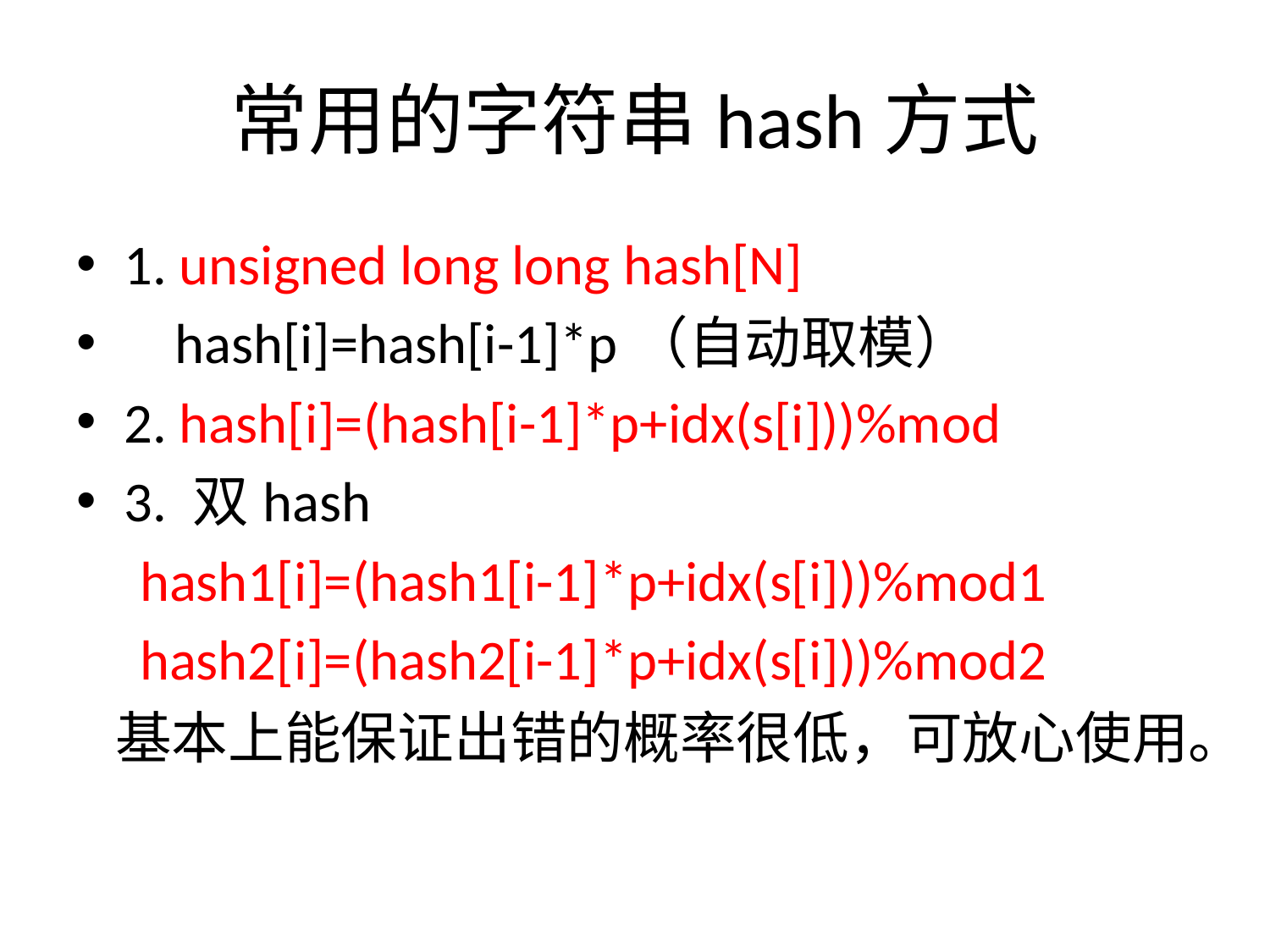

# 常用的字符串hash方式
1. unsigned long long hash[N]
    hash[i]=hash[i-1]*p（自动取模）
2. hash[i]=(hash[i-1]*p+idx(s[i]))%mod
3. 双hash
     hash1[i]=(hash1[i-1]*p+idx(s[i]))%mod1
     hash2[i]=(hash2[i-1]*p+idx(s[i]))%mod2
  基本上能保证出错的概率很低，可放心使用。